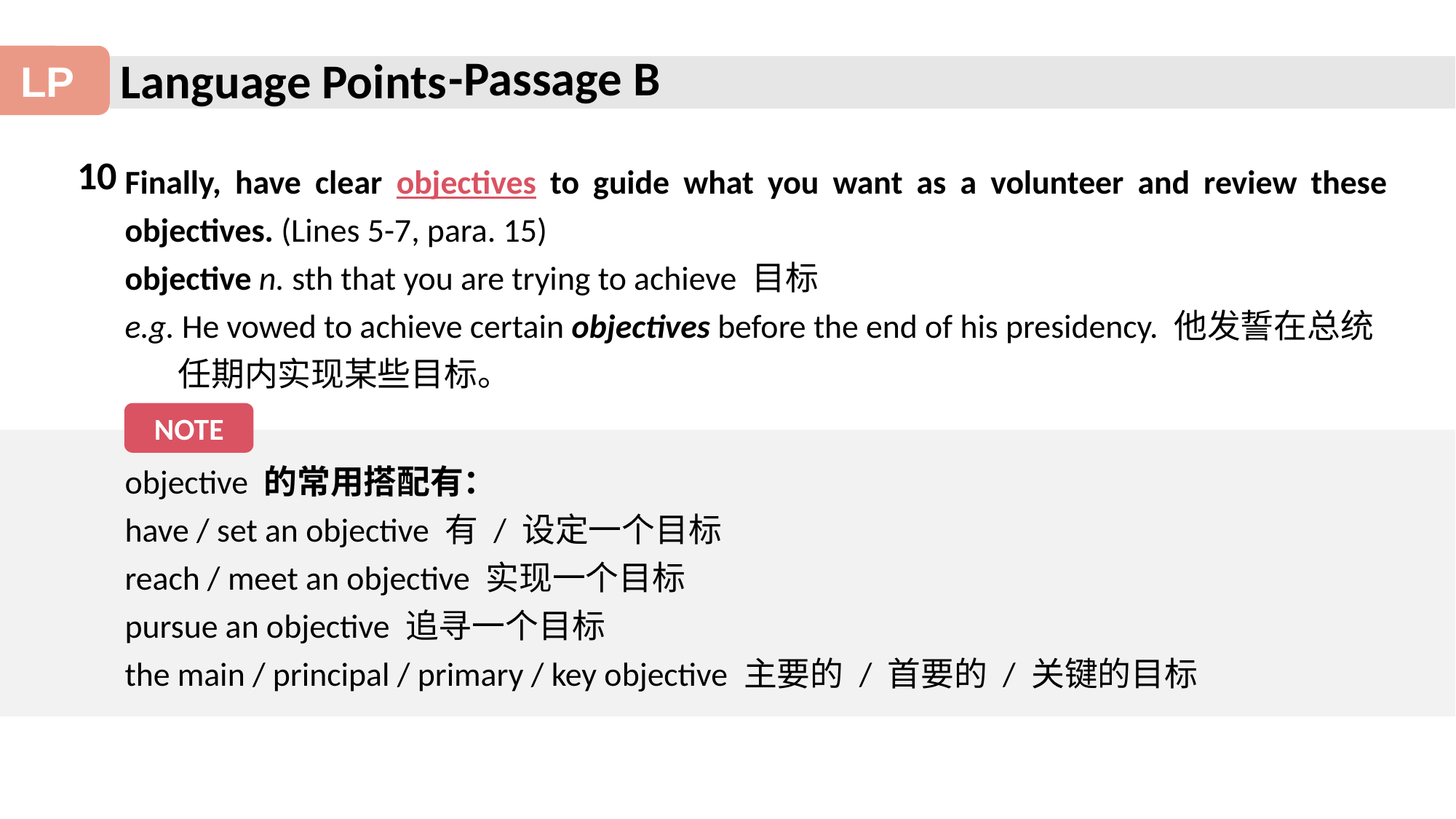

-Passage B
10
Finally, have clear objectives to guide what you want as a volunteer and review these objectives. (Lines 5-7, para. 15)
objective n. sth that you are trying to achieve 目标
e.g. He vowed to achieve certain objectives before the end of his presidency. 他发誓在总统
任期内实现某些目标。
NOTE

objective 的常用搭配有：
have / set an objective 有 / 设定一个目标
reach / meet an objective 实现一个目标
pursue an objective 追寻一个目标
the main / principal / primary / key objective 主要的 / 首要的 / 关键的目标